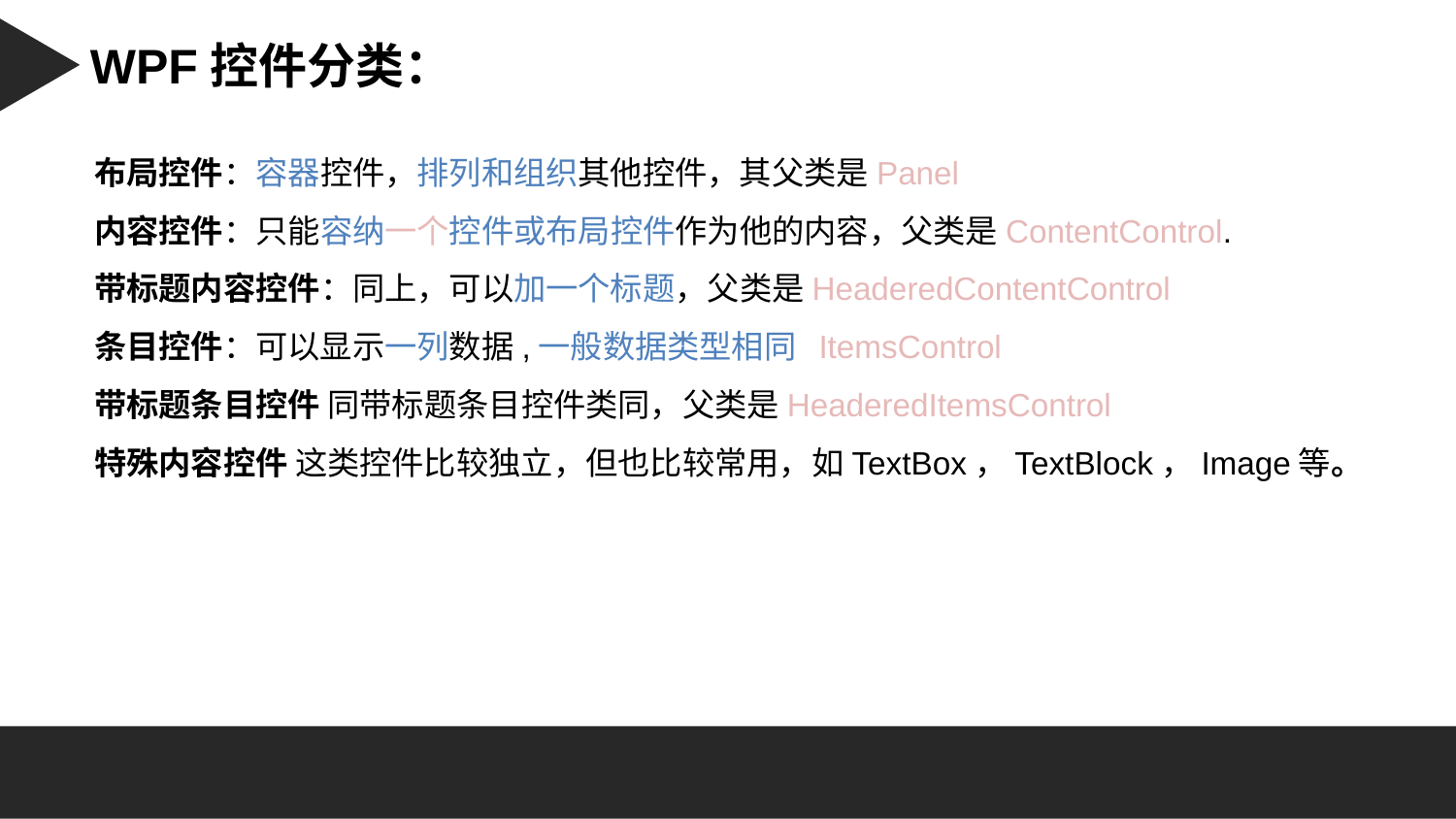

Character 字符串：

WPF控件分类：
布局控件：容器控件，排列和组织其他控件，其父类是Panel
内容控件：只能容纳一个控件或布局控件作为他的内容，父类是ContentControl.
带标题内容控件：同上，可以加一个标题，父类是HeaderedContentControl
条目控件：可以显示一列数据,一般数据类型相同  ItemsControl
带标题条目控件 同带标题条目控件类同，父类是HeaderedItemsControl
特殊内容控件 这类控件比较独立，但也比较常用，如TextBox，TextBlock，Image等。